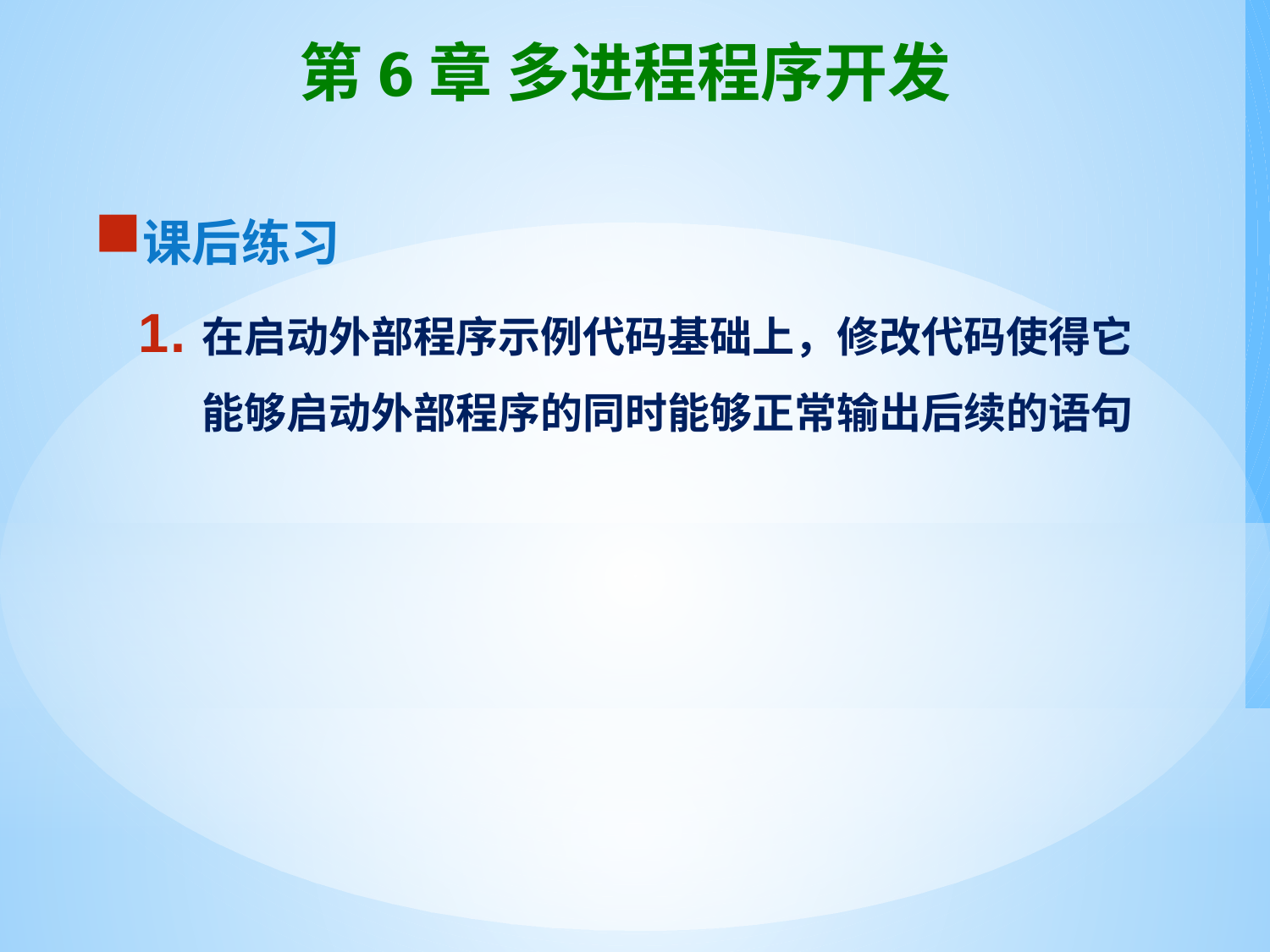

# 第6章 多进程程序开发
课后练习
在启动外部程序示例代码基础上，修改代码使得它能够启动外部程序的同时能够正常输出后续的语句